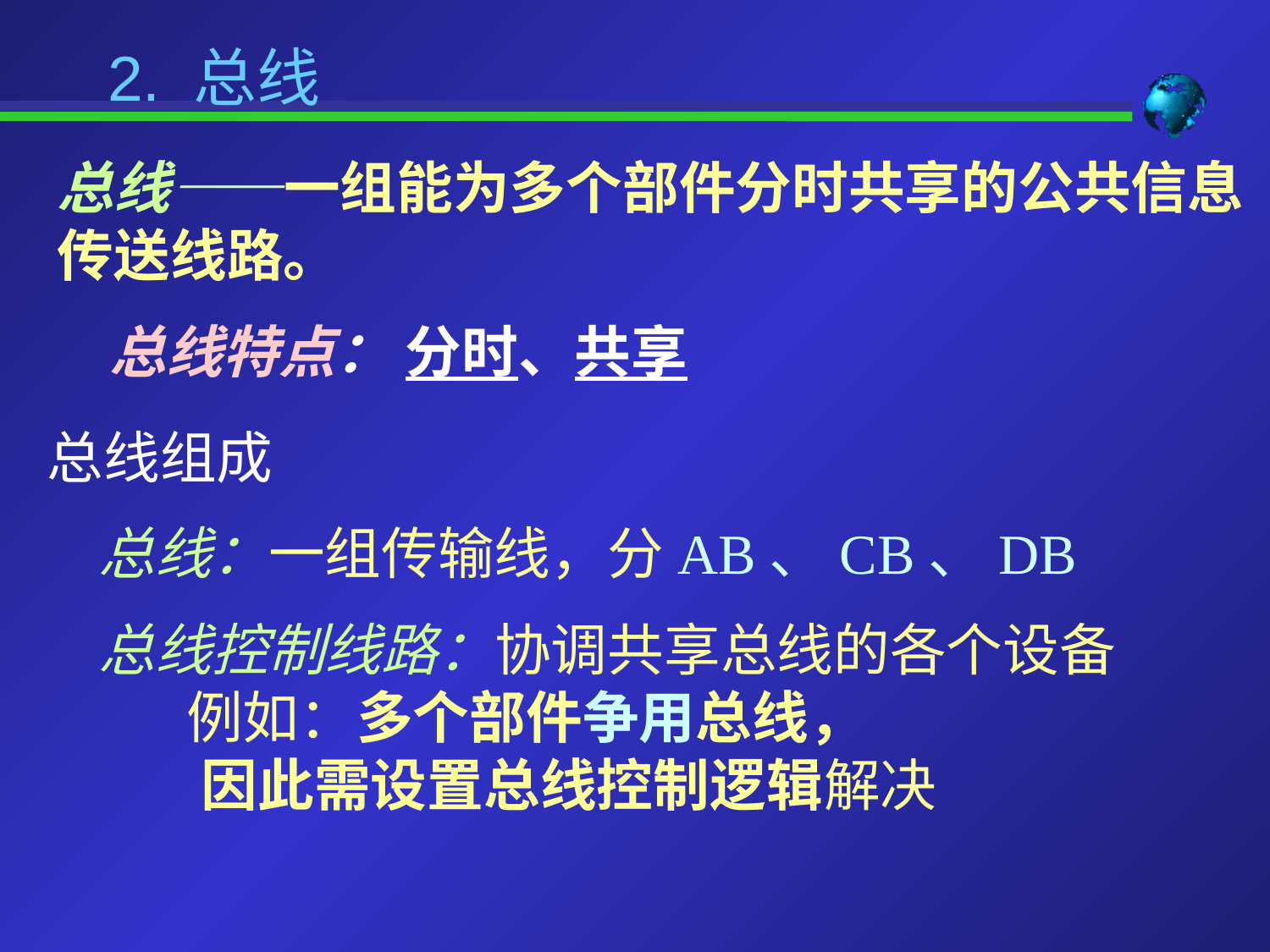

2. 总线
总线——一组能为多个部件分时共享的公共信息传送线路。
   总线特点： 分时、共享
总线组成
   总线：一组传输线，分AB、CB、DB
   总线控制线路：协调共享总线的各个设备
           例如：多个部件争用总线，
            因此需设置总线控制逻辑解决
12